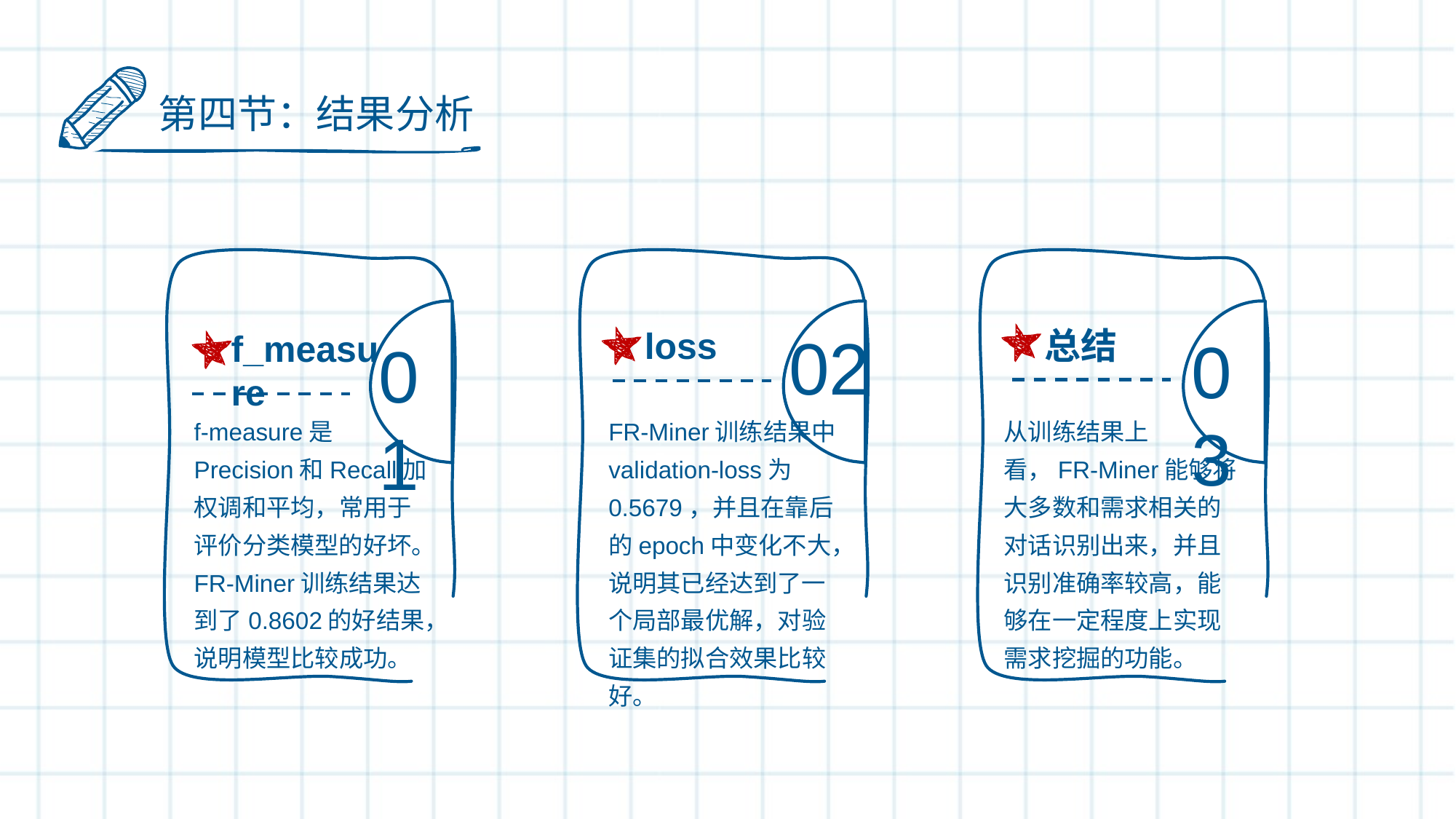

第四节：结果分析

02
loss
总结
f_measure
03

01

f-measure是Precision和Recall加权调和平均，常用于评价分类模型的好坏。FR-Miner训练结果达到了0.8602的好结果，说明模型比较成功。
FR-Miner训练结果中validation-loss为0.5679，并且在靠后的epoch中变化不大，说明其已经达到了一个局部最优解，对验证集的拟合效果比较好。
从训练结果上看，FR-Miner能够将大多数和需求相关的对话识别出来，并且识别准确率较高，能够在一定程度上实现需求挖掘的功能。